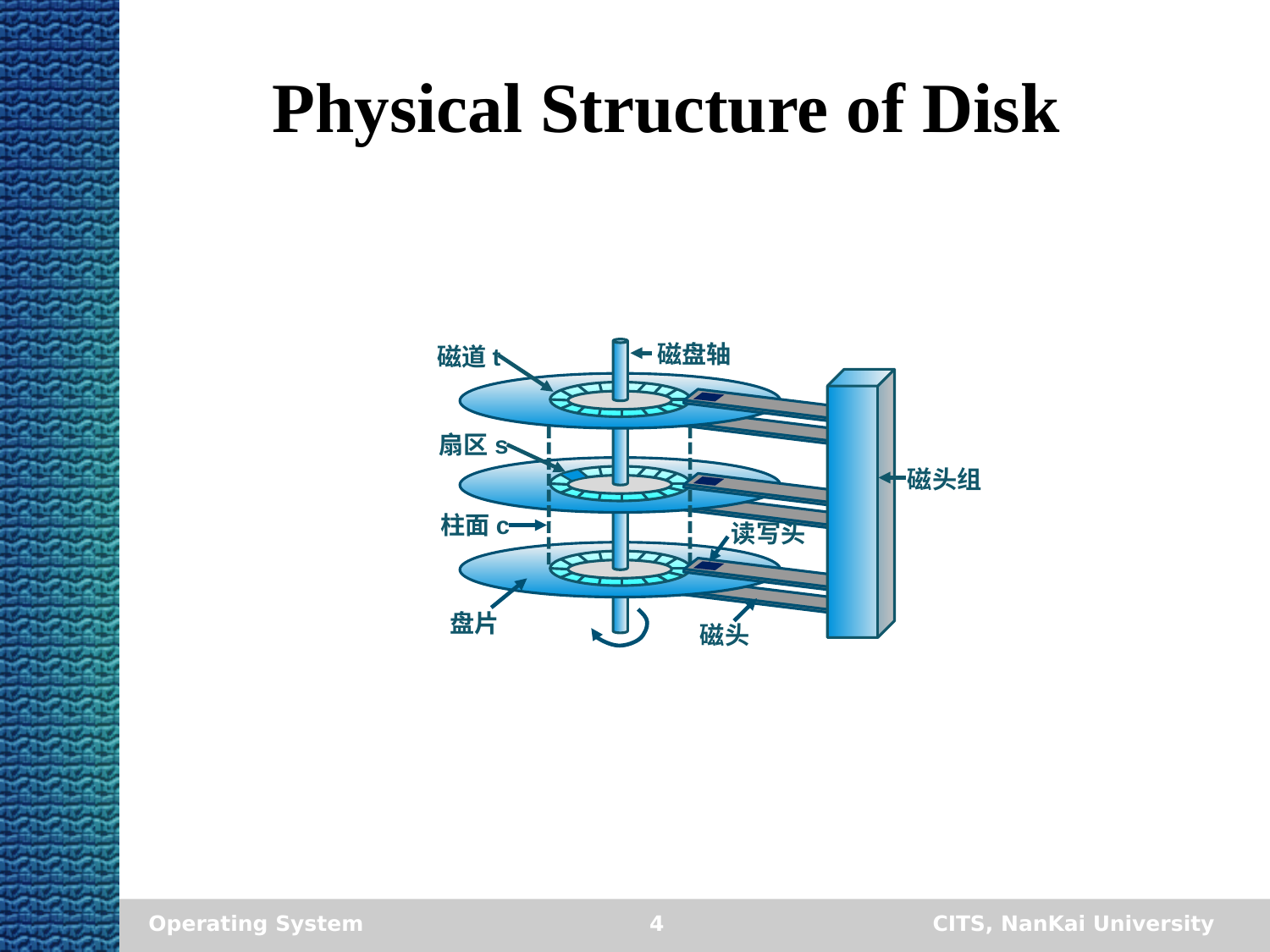

# Physical Structure of Disk

磁盘轴
磁道t

扇区s

磁头组

柱面c

读写头

盘片

磁头
Operating System
4
CITS, NanKai University